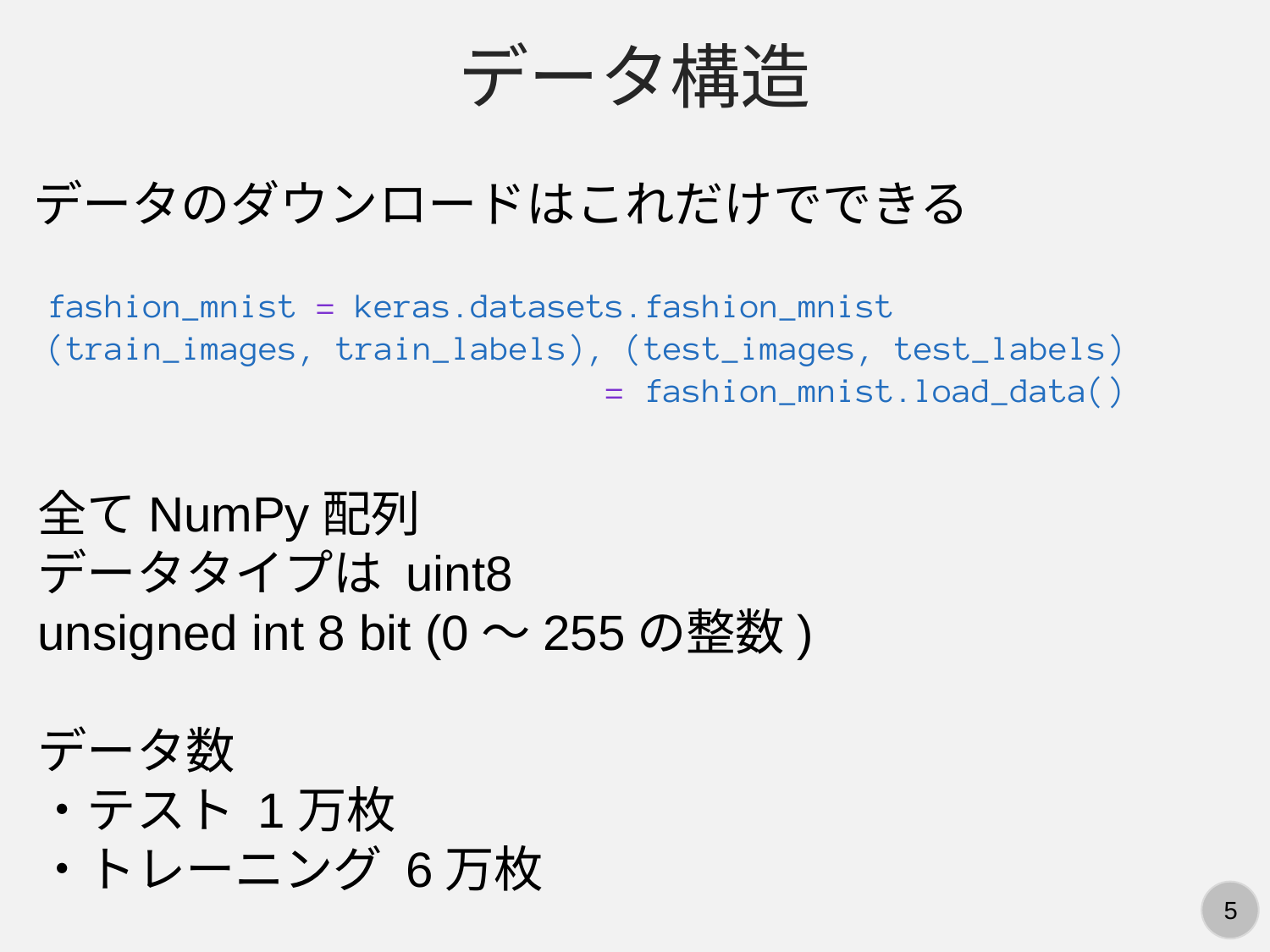

データ構造
データのダウンロードはこれだけでできる
fashion_mnist = keras.datasets.fashion_mnist
(train_images, train_labels), (test_images, test_labels)
                             = fashion_mnist.load_data()
全てNumPy配列
データタイプは uint8
unsigned int 8 bit (0～255の整数)

データ数
・テスト 1万枚
・トレーニング 6万枚